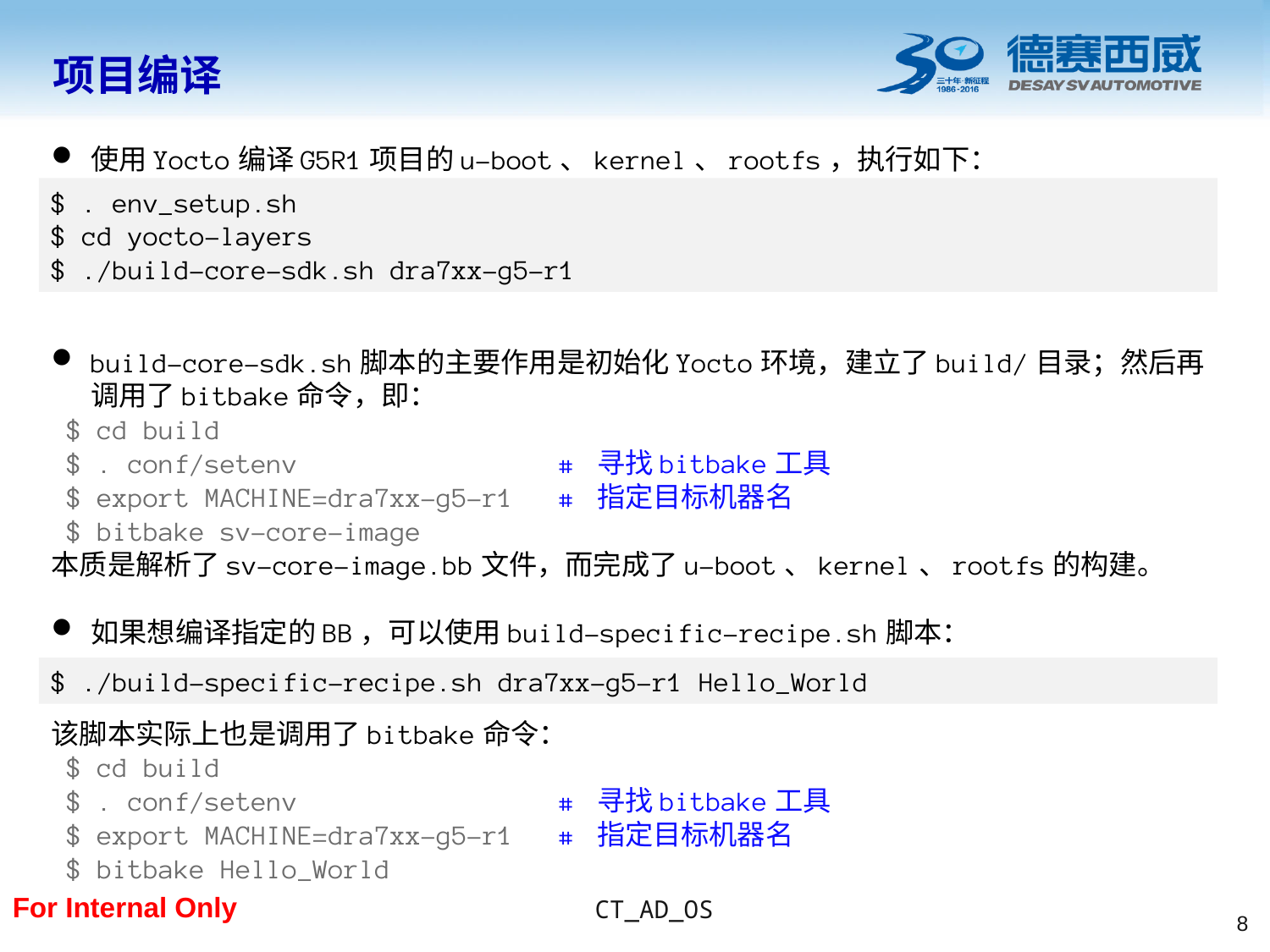

项目编译
使用Yocto编译G5R1项目的u-boot、kernel、rootfs，执行如下：

build-core-sdk.sh脚本的主要作用是初始化Yocto环境，建立了build/目录；然后再调用了bitbake命令，即：
 $ cd build
 $ . conf/setenv			# 寻找bitbake工具
 $ export MACHINE=dra7xx-g5-r1	# 指定目标机器名
 $ bitbake sv-core-image
本质是解析了sv-core-image.bb文件，而完成了u-boot、kernel、rootfs的构建。

如果想编译指定的BB，可以使用build-specific-recipe.sh脚本：

该脚本实际上也是调用了bitbake命令：
 $ cd build
 $ . conf/setenv			# 寻找bitbake工具
 $ export MACHINE=dra7xx-g5-r1	# 指定目标机器名
 $ bitbake Hello_World
$ . env_setup.sh
$ cd yocto-layers
$ ./build-core-sdk.sh dra7xx-g5-r1
$ ./build-specific-recipe.sh dra7xx-g5-r1 Hello_World
8